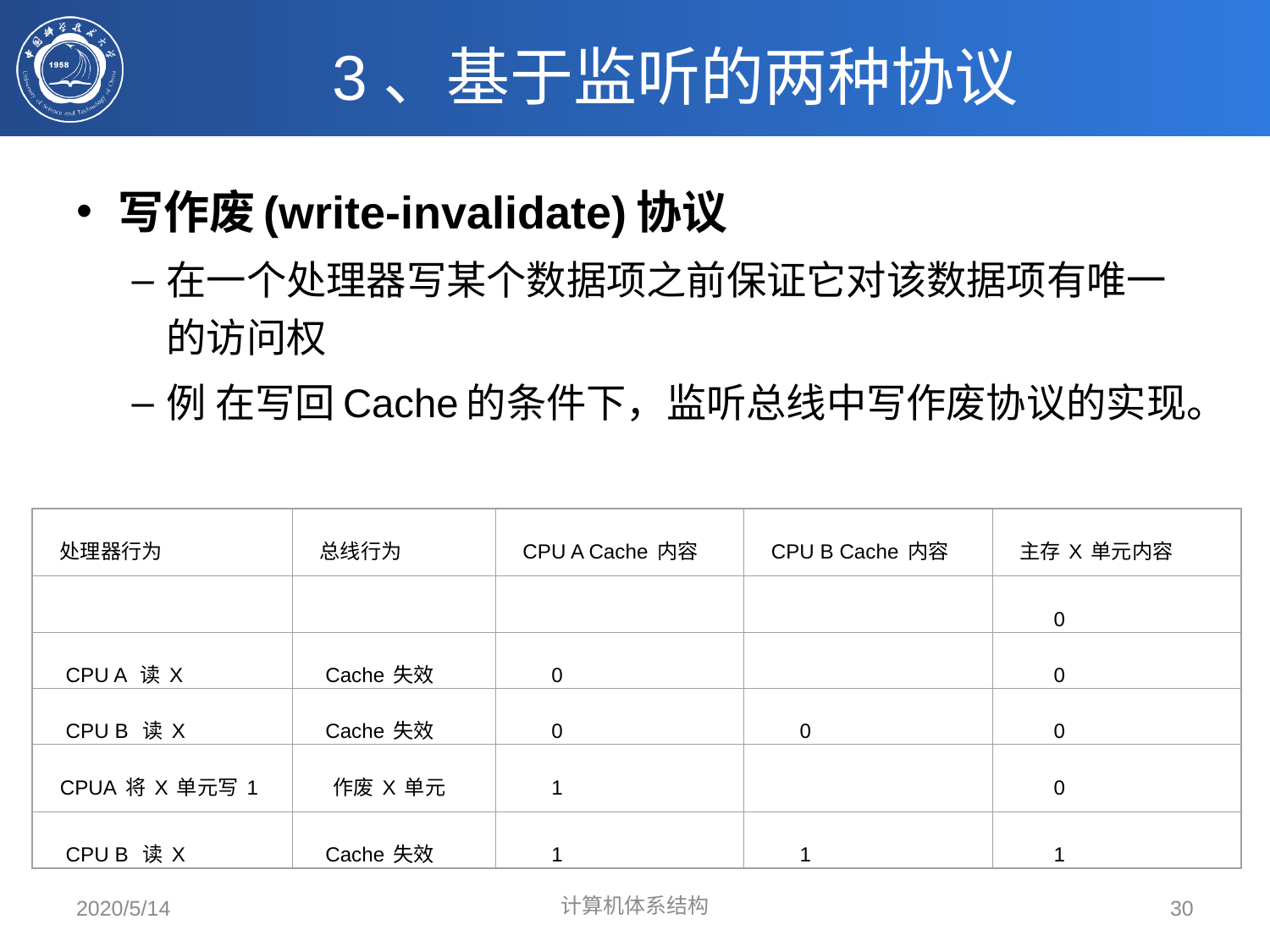

# 3、基于监听的两种协议
写作废(write-invalidate)协议
在一个处理器写某个数据项之前保证它对该数据项有唯一的访问权
例 在写回Cache的条件下，监听总线中写作废协议的实现。

处理器行为

总线行为

CPU A Cache内容

CPU B Cache内容

主存X单元内容

      0

 CPU A 读X

 Cache失效

     0

      0

 CPU B 读X

 Cache失效

     0

     0

      0

CPUA将X单元写1

 作废X单元

     1

      0

 CPU B 读X

 Cache失效

     1

     1

      1

2020/5/14
计算机体系结构
30